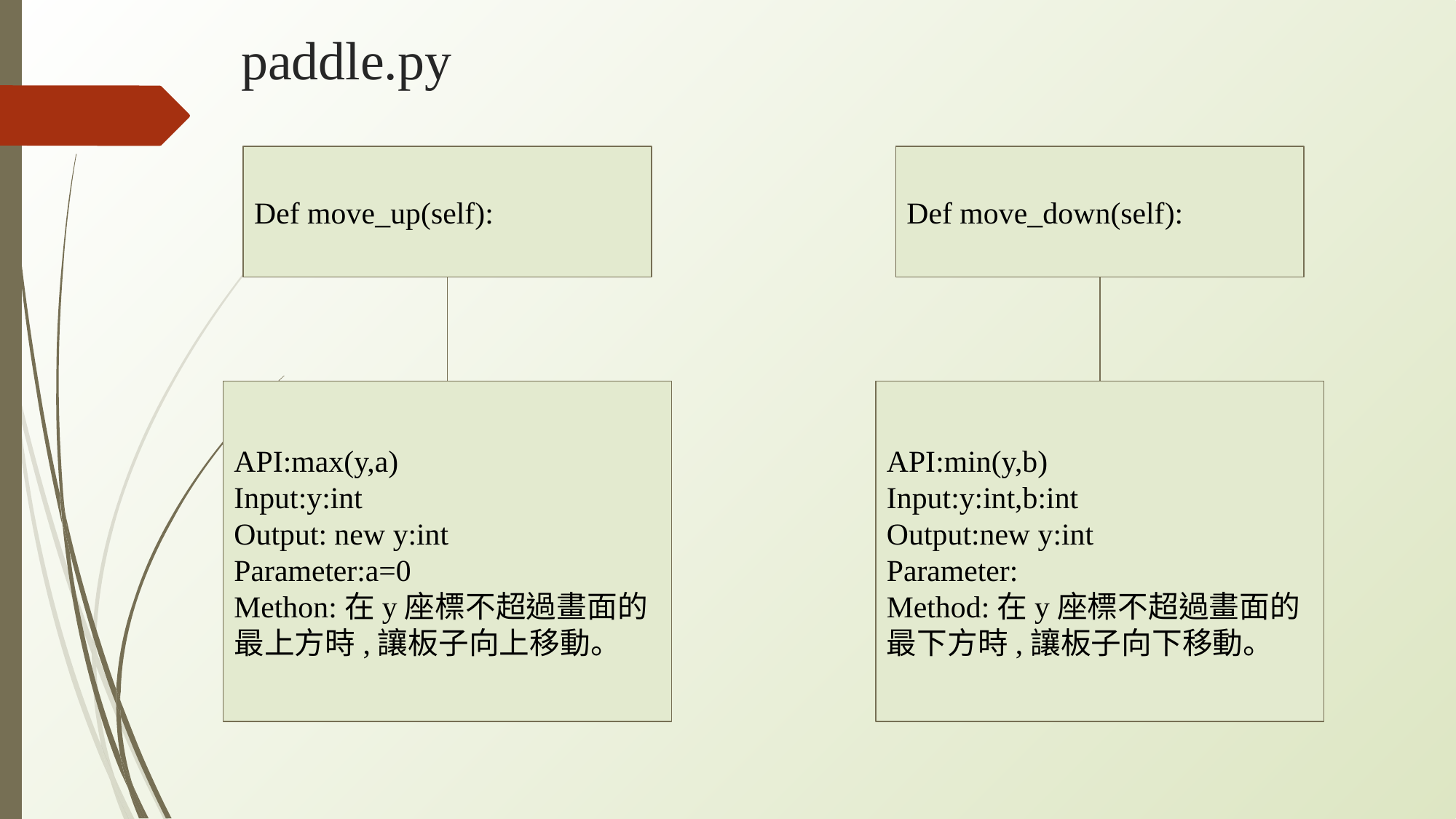

# paddle.py

Def move_up(self):
Def move_down(self):
API:max(y,a)
Input:y:int
Output: new y:int
Parameter:a=0
Methon:在y座標不超過畫面的最上方時,讓板子向上移動。
API:min(y,b)
Input:y:int,b:int
Output:new y:int
Parameter:
Method:在y座標不超過畫面的最下方時,讓板子向下移動。
17